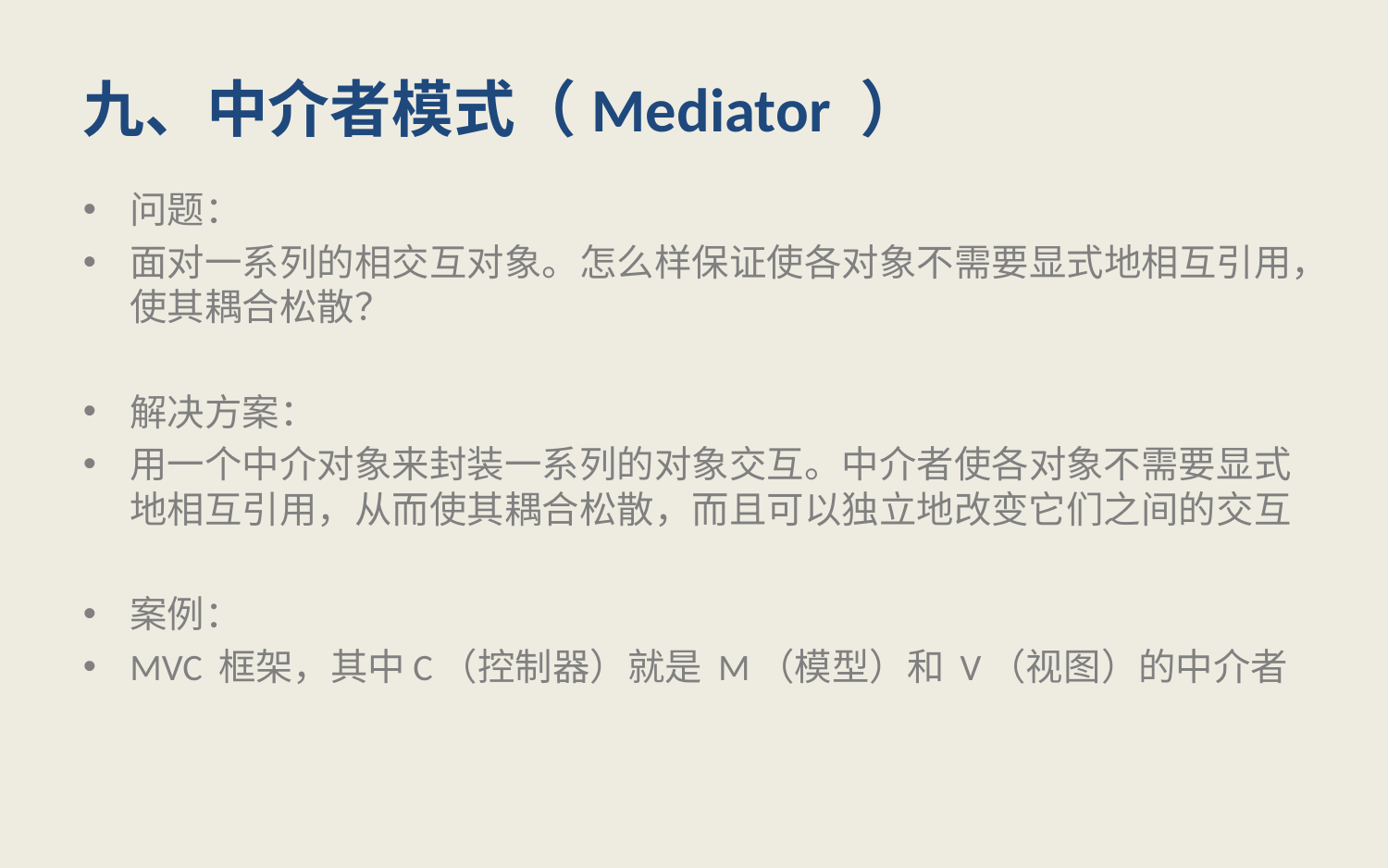

# 九、中介者模式（Mediator ）
问题：
面对一系列的相交互对象。怎么样保证使各对象不需要显式地相互引用，使其耦合松散？

解决方案：
用一个中介对象来封装一系列的对象交互。中介者使各对象不需要显式地相互引用，从而使其耦合松散，而且可以独立地改变它们之间的交互

案例：
MVC 框架，其中C（控制器）就是 M（模型）和 V（视图）的中介者